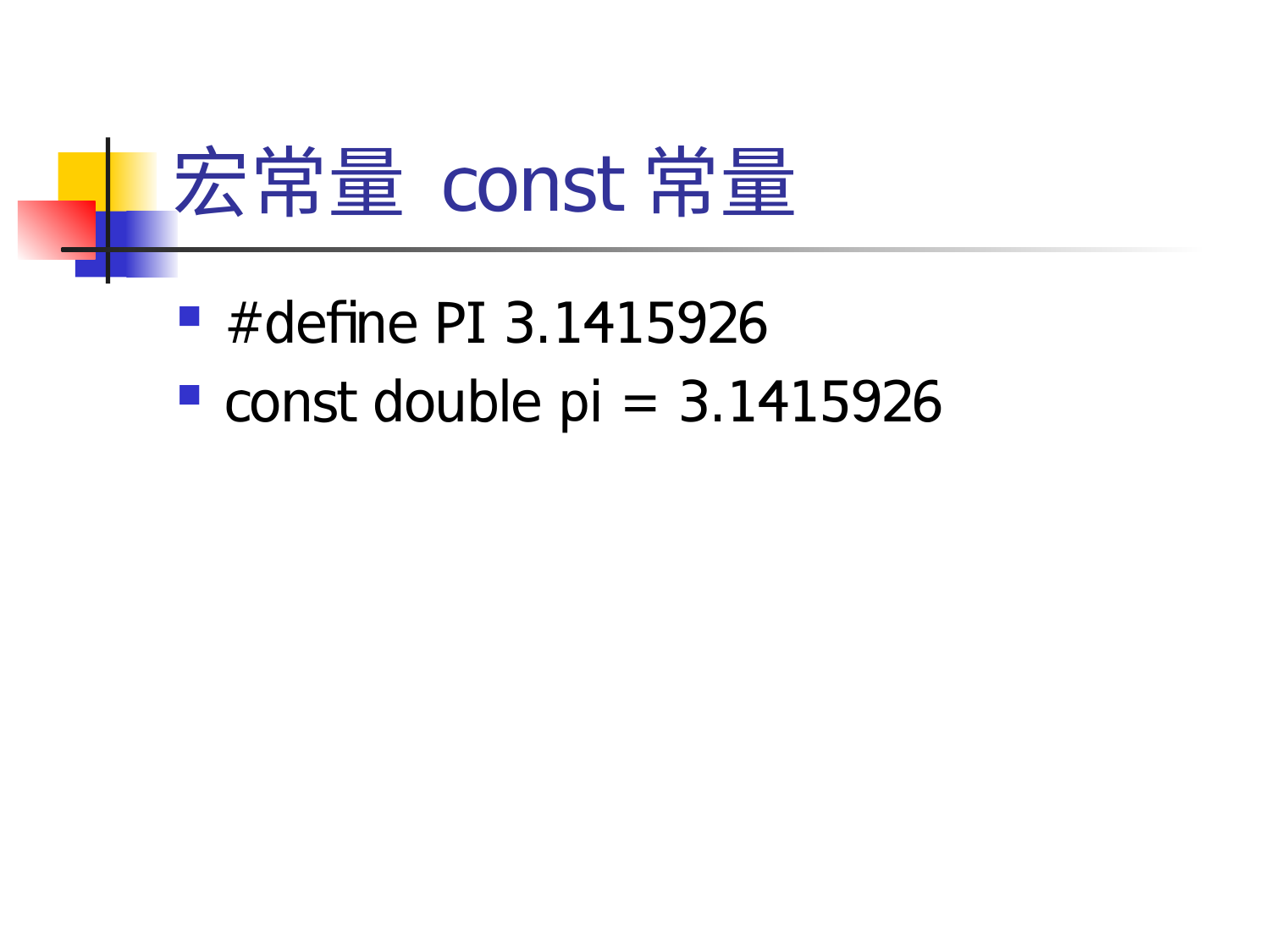

# 宏常量 const常量
#define PI 3.1415926
const double pi = 3.1415926